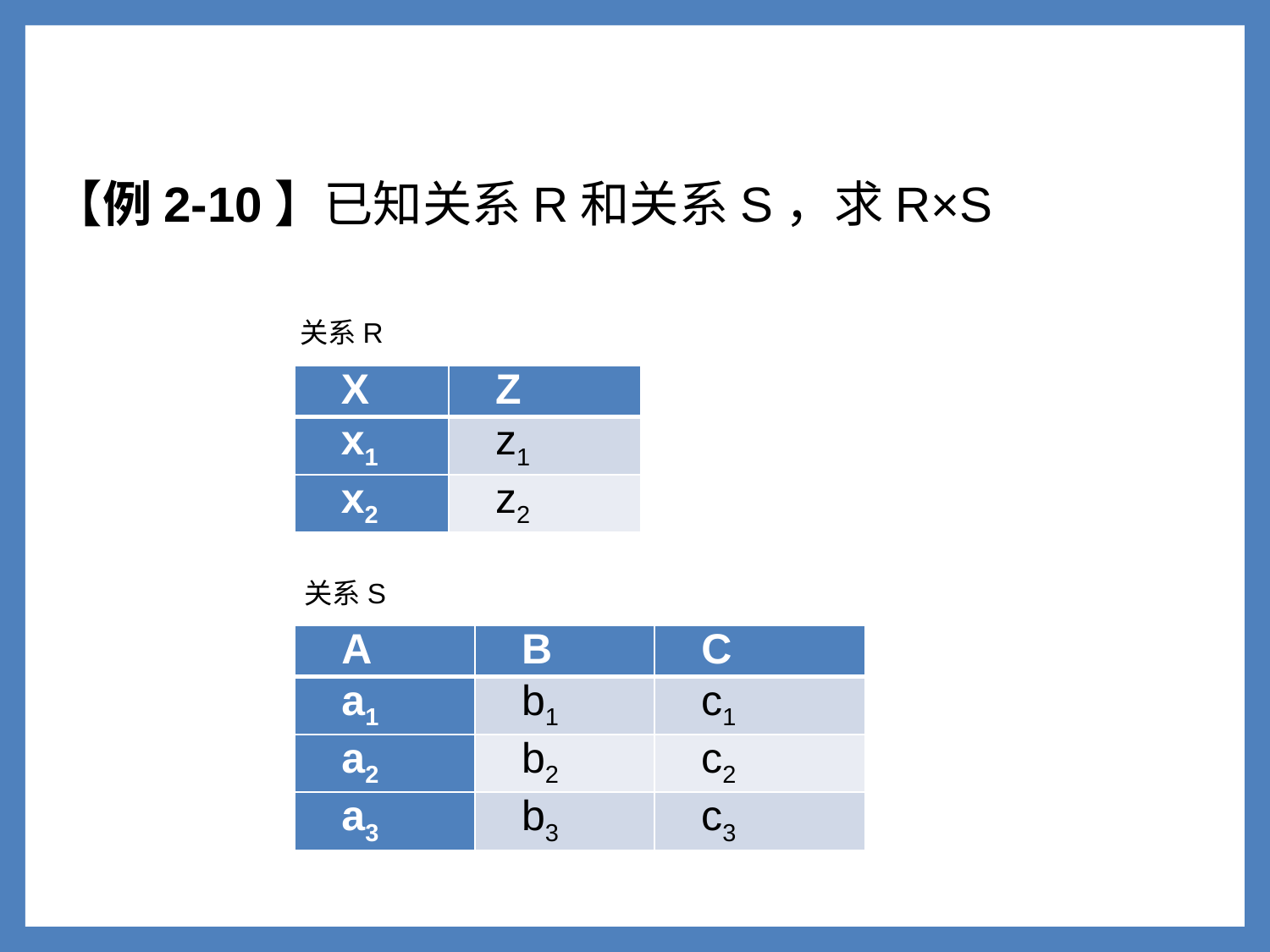

【例2-10】已知关系R和关系S，求R×S
1

关系R
| X | Z |
| --- | --- |
| x1 | z1 |
| x2 | z2 |
关系S
| A | B | C |
| --- | --- | --- |
| a1 | b1 | c1 |
| a2 | b2 | c2 |
| a3 | b3 | c3 |